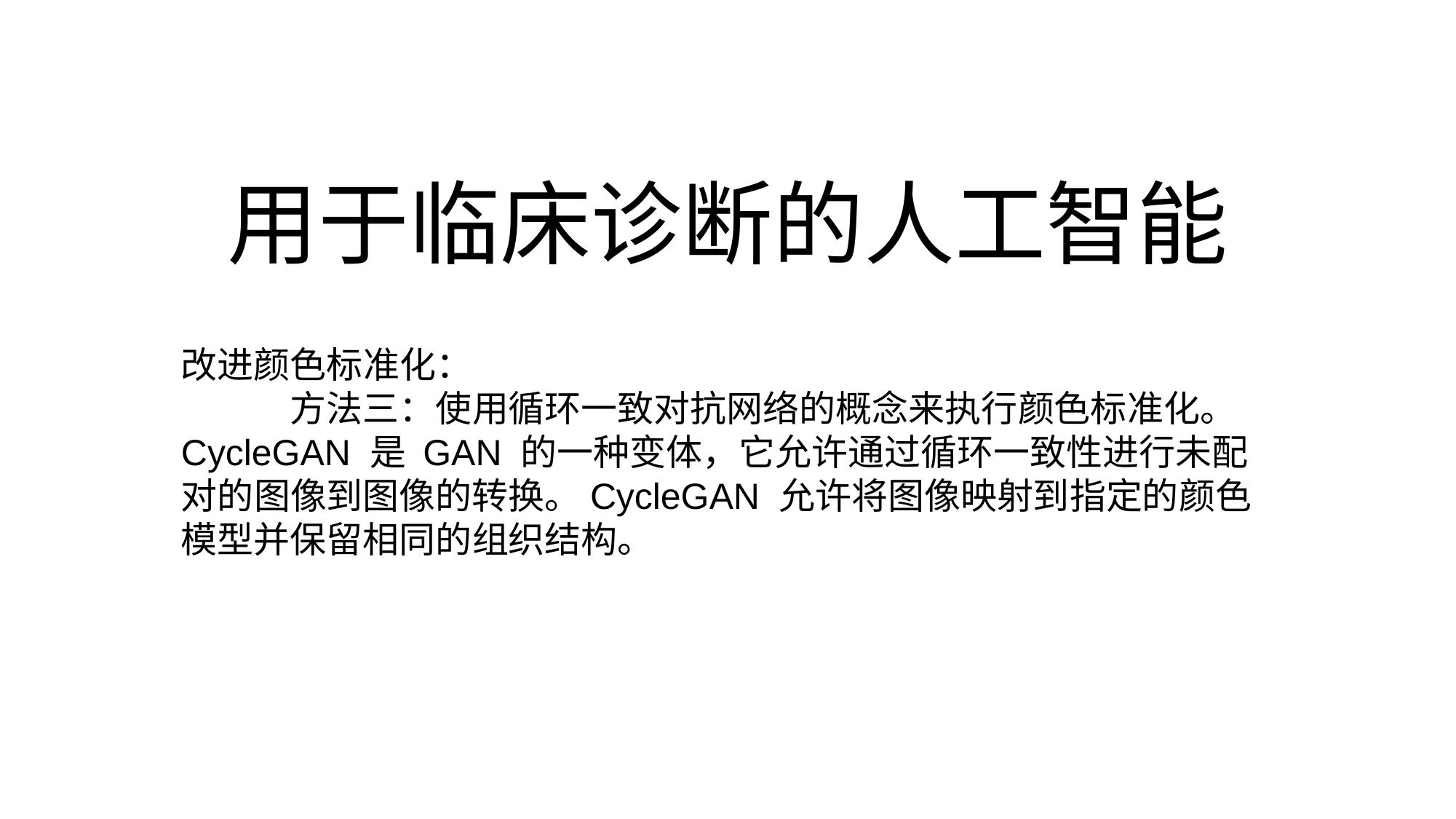

# 用于临床诊断的人工智能
改进颜色标准化：
	方法三：使用循环一致对抗网络的概念来执行颜色标准化。 CycleGAN 是 GAN 的一种变体，它允许通过循环一致性进行未配对的图像到图像的转换。CycleGAN 允许将图像映射到指定的颜色模型并保留相同的组织结构。